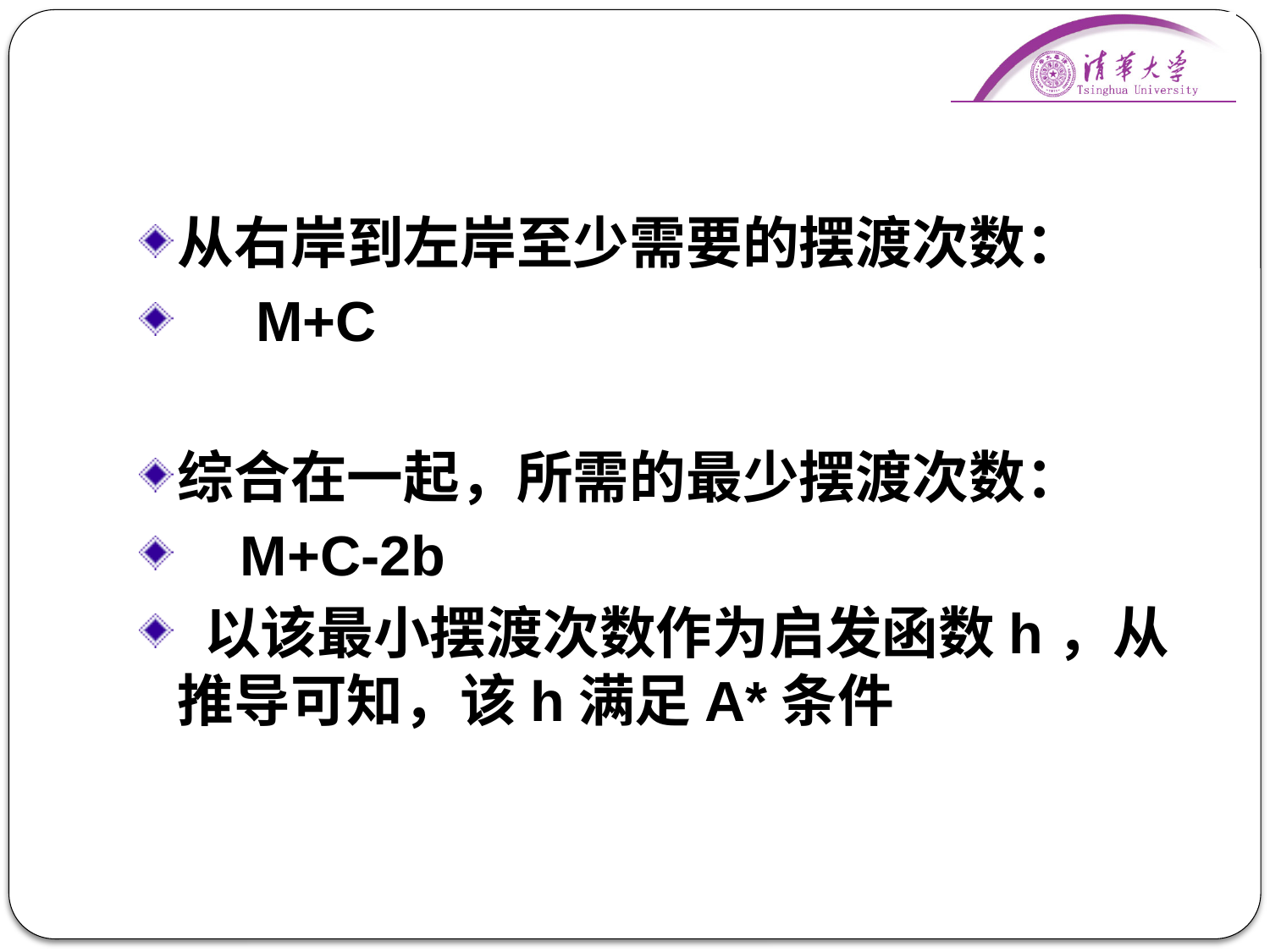

#
从右岸到左岸至少需要的摆渡次数：
     M+C

综合在一起，所需的最少摆渡次数：
    M+C-2b
 以该最小摆渡次数作为启发函数h，从推导可知，该h满足A*条件
58